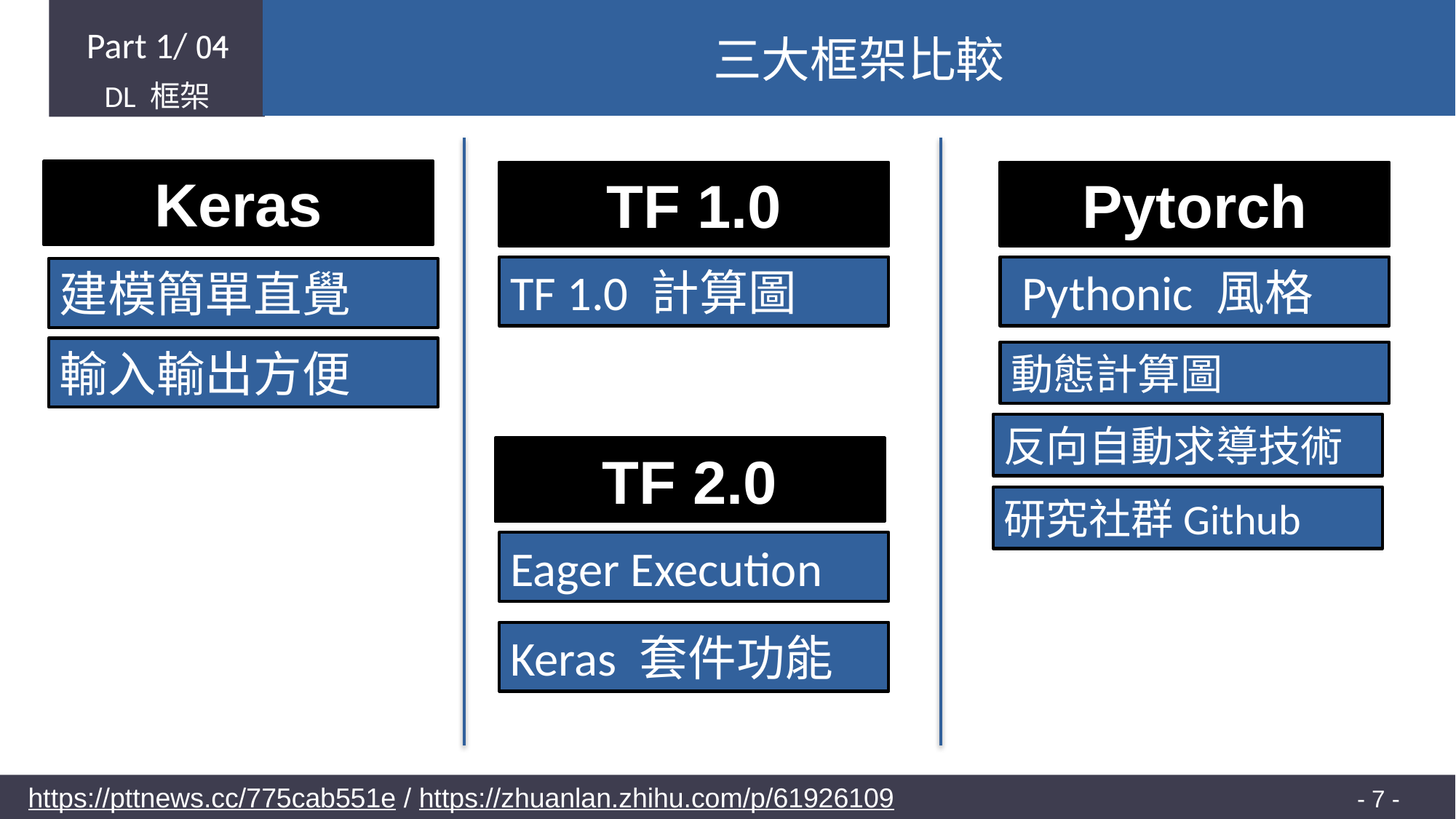

三大框架比較
Part 1/ 04
DL 框架
Keras
TF 1.0
Pytorch
TF 1.0 計算圖
 Pythonic 風格
建模簡單直覺
輸入輸出方便
動態計算圖
反向自動求導技術
TF 2.0
研究社群Github
Eager Execution
Keras 套件功能
https://pttnews.cc/775cab551e / https://zhuanlan.zhihu.com/p/61926109